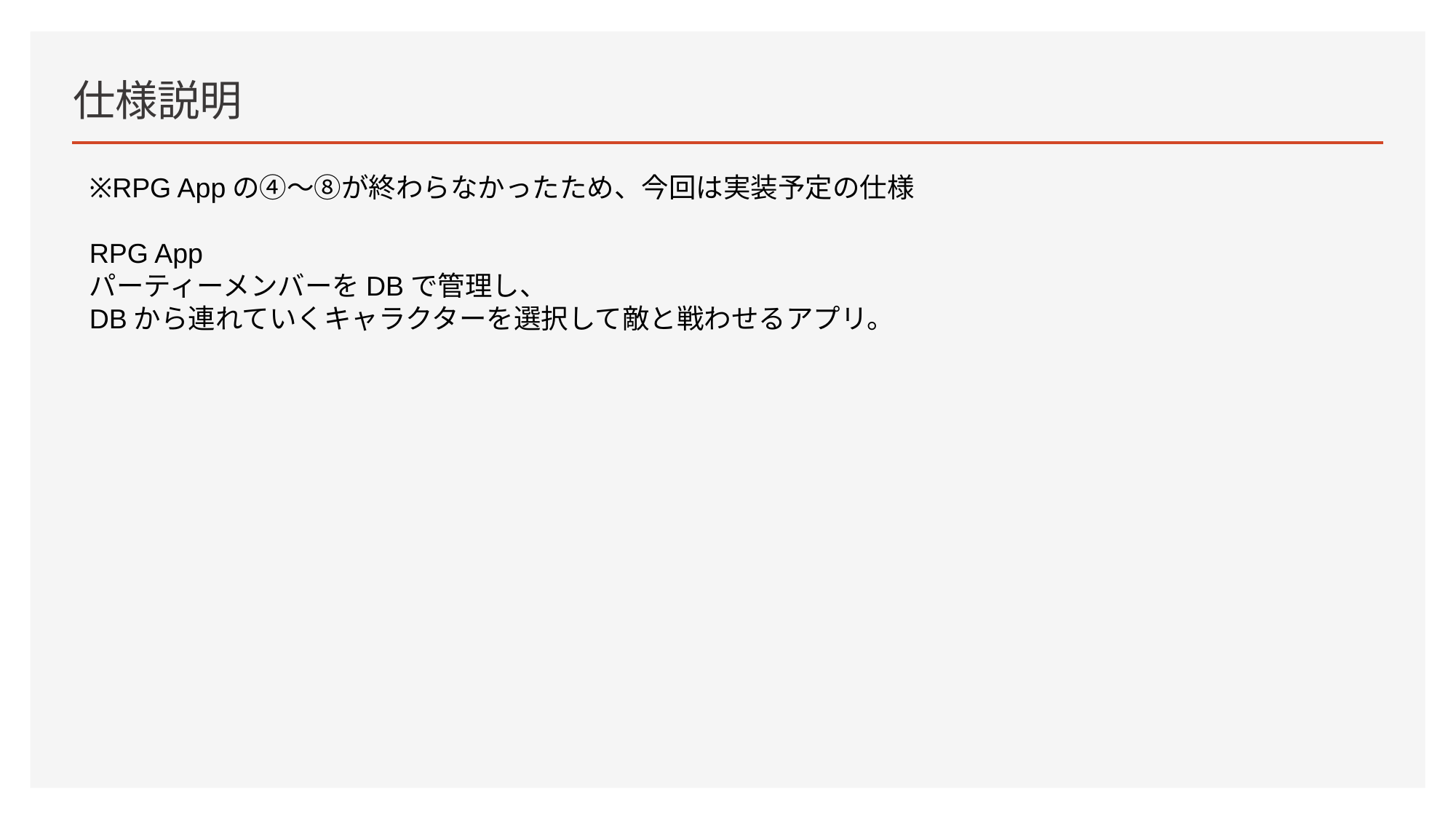

# 仕様説明
※RPG Appの④～⑧が終わらなかったため、今回は実装予定の仕様

RPG App
パーティーメンバーをDBで管理し、
DBから連れていくキャラクターを選択して敵と戦わせるアプリ。